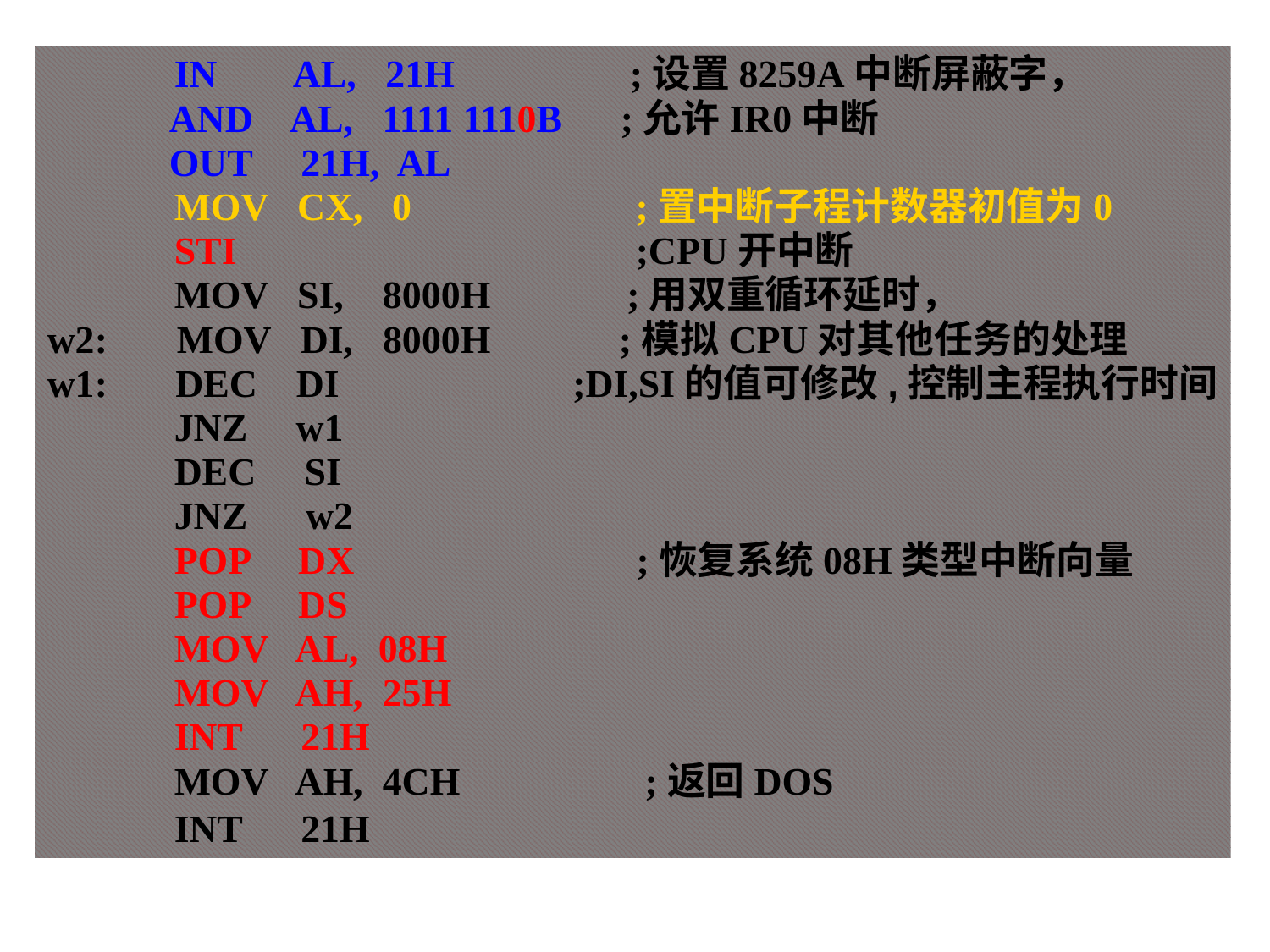

IN        AL,   21H                  ;设置8259A中断屏蔽字，
      AND    AL,   1111 1110B      ;允许IR0中断
      OUT     21H,  AL
MOV   CX,   0                       ;置中断子程计数器初值为0
STI                                         ;CPU开中断
MOV   SI,    8000H              ;用双重循环延时，
w2:       MOV   DI,   8000H             ;模拟CPU对其他任务的处理
w1:       DEC    DI                        ;DI,SI的值可修改,控制主程执行时间
JNZ     w1
DEC     SI
JNZ      w2
POP     DX                             ;恢复系统08H类型中断向量
POP     DS
MOV   AL,  08H
MOV   AH,  25H
INT      21H
MOV   AH,  4CH                   ;返回DOS
INT      21H